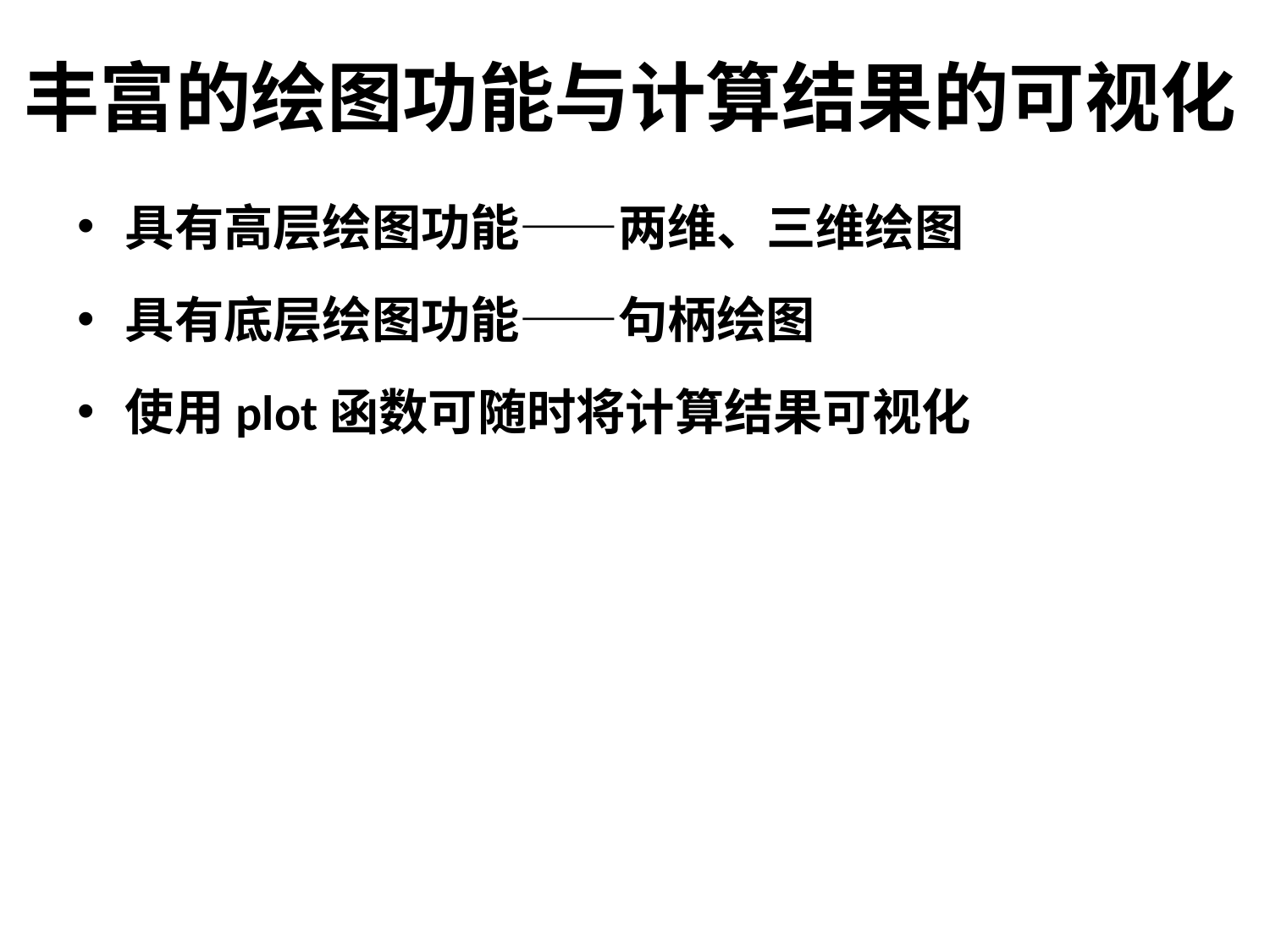

# 丰富的绘图功能与计算结果的可视化
具有高层绘图功能——两维、三维绘图
具有底层绘图功能——句柄绘图
使用plot函数可随时将计算结果可视化